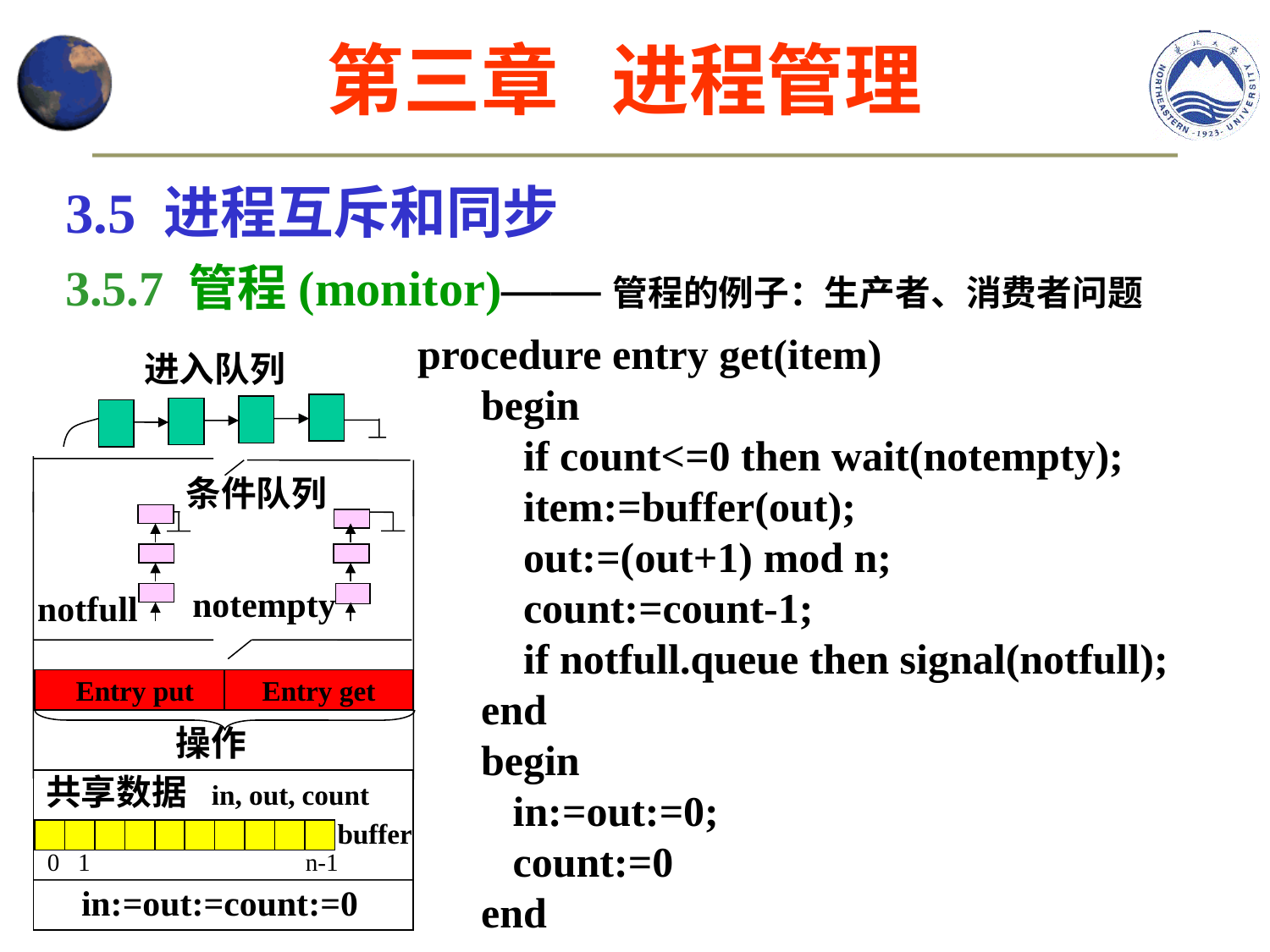

第三章   进程管理
3.5 进程互斥和同步
3.5.7 管程(monitor)——管程的例子：生产者、消费者问题
procedure entry get(item)
      begin
          if count<=0 then wait(notempty);
          item:=buffer(out);
          out:=(out+1) mod n;
          count:=count-1;
          if notfull.queue then signal(notfull);
      end
      begin
         in:=out:=0;
         count:=0
      end
进入队列

条件队列

notempty
notfull

Entry put
Entry get
操作
共享数据  in, out, count

buffer

0   1                                   n-1
in:=out:=count:=0